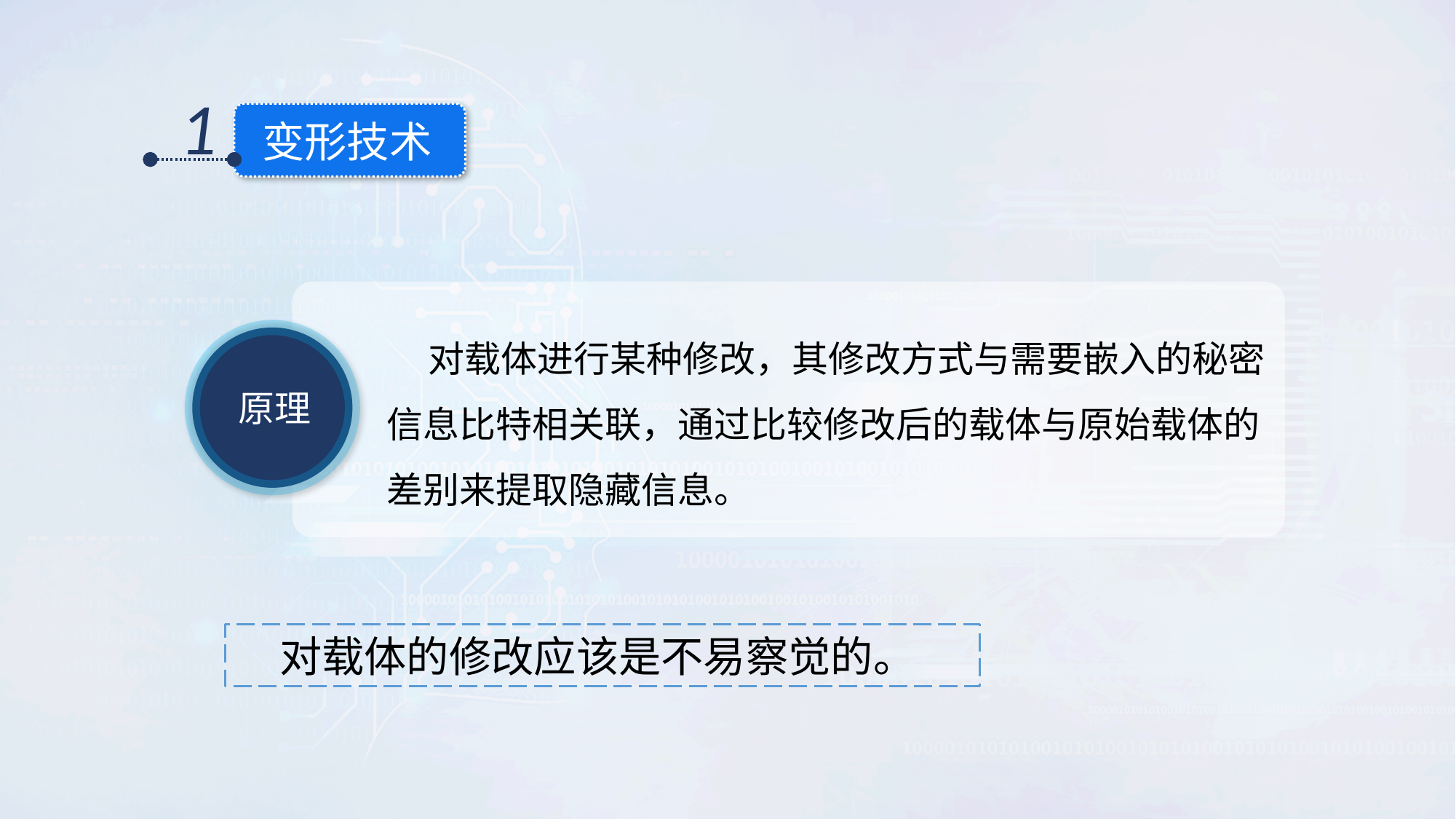

1

变形技术

    对载体进行某种修改，其修改方式与需要嵌入的秘密信息比特相关联，通过比较修改后的载体与原始载体的差别来提取隐藏信息。

原理
对载体的修改应该是不易察觉的。